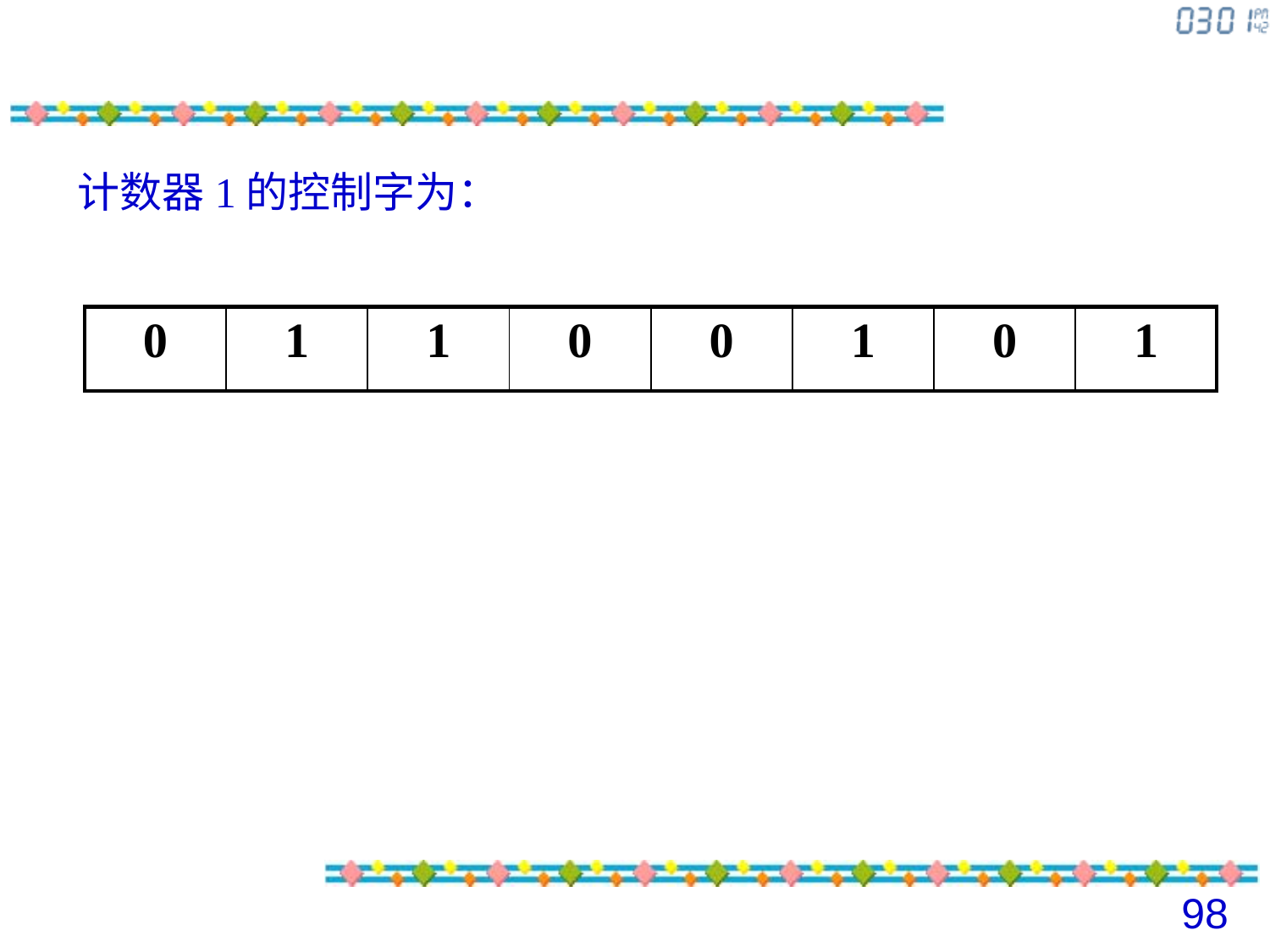

计数器1的控制字为：
| 0 | 1 | 1 | 0 | 0 | 1 | 0 | 1 |
| --- | --- | --- | --- | --- | --- | --- | --- |